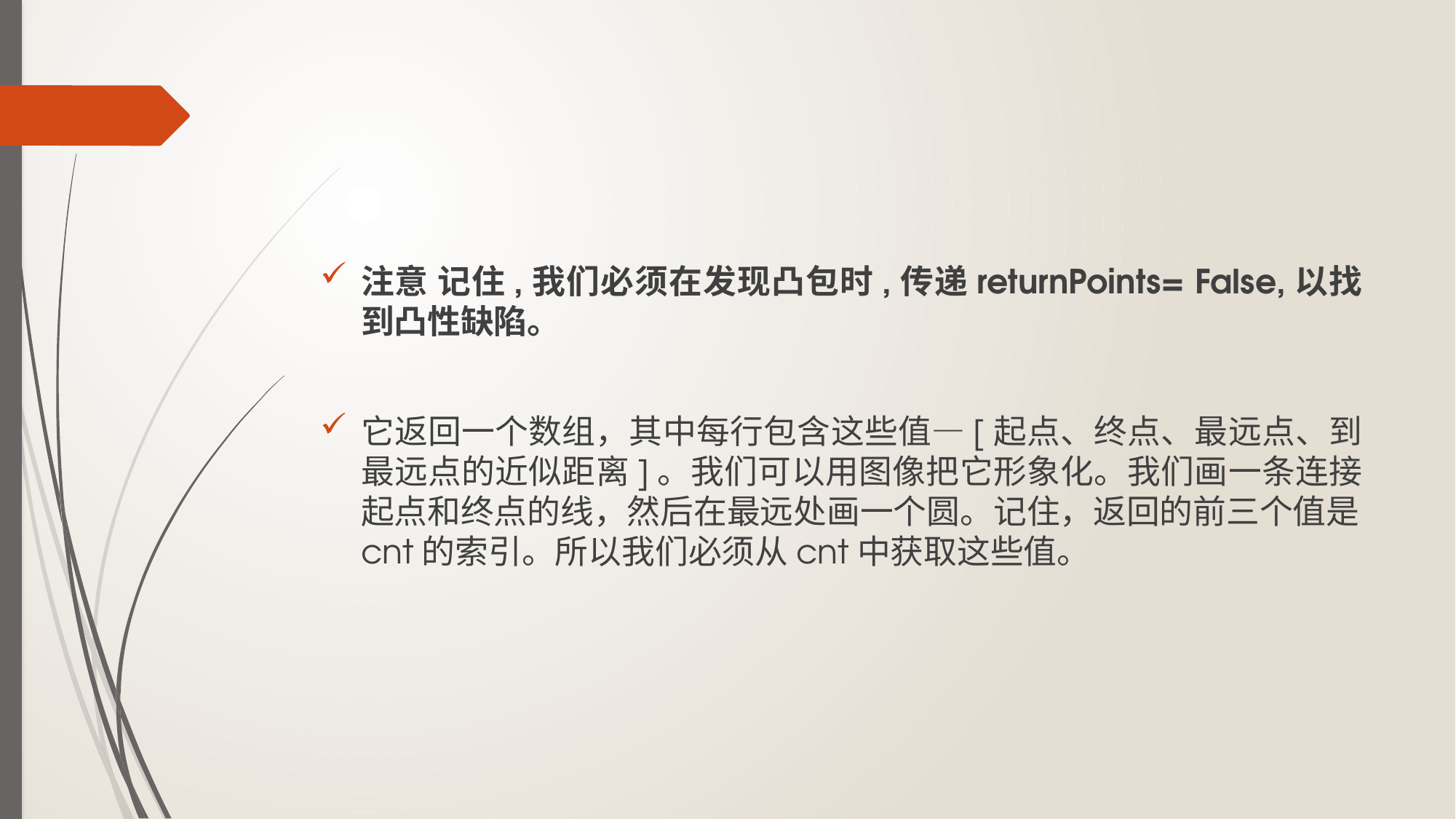

#
注意 记住,我们必须在发现凸包时,传递returnPoints= False,以找到凸性缺陷。

它返回一个数组，其中每行包含这些值—[起点、终点、最远点、到最远点的近似距离]。我们可以用图像把它形象化。我们画一条连接起点和终点的线，然后在最远处画一个圆。记住，返回的前三个值是cnt的索引。所以我们必须从cnt中获取这些值。